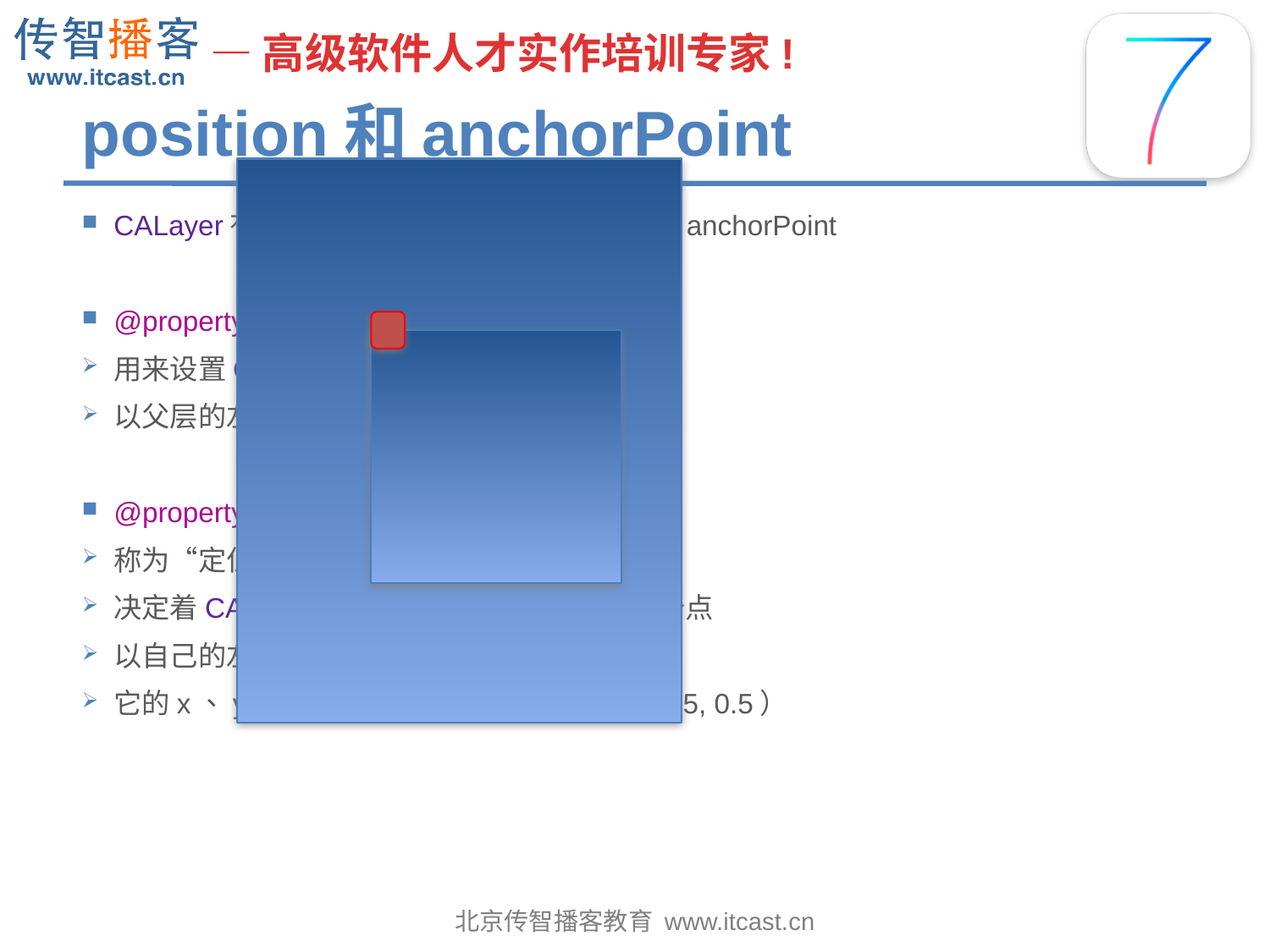

# position和anchorPoint

CALayer有2个非常重要的属性：position和anchorPoint

@property CGPoint position;
用来设置CALayer在父层中的位置
以父层的左上角为原点(0, 0)

@property CGPoint anchorPoint;
称为“定位点”、“锚点”
决定着CALayer的position属性所指的是哪个点
以自己的左上角为原点(0, 0)
它的x、y取值范围都是0~1，默认值为（0.5, 0.5）